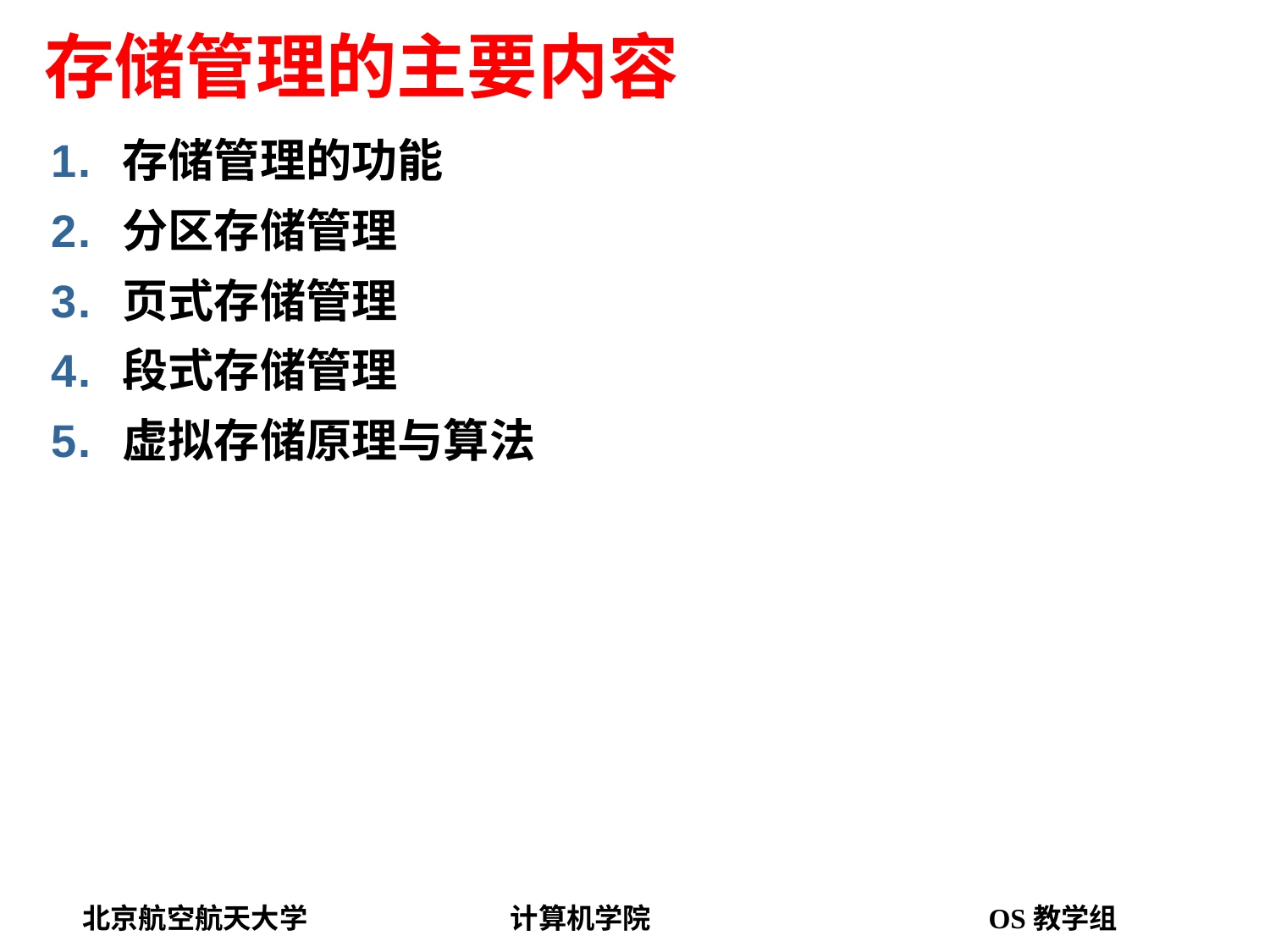

# 存储管理的主要内容
存储管理的功能
分区存储管理
页式存储管理
段式存储管理
虚拟存储原理与算法